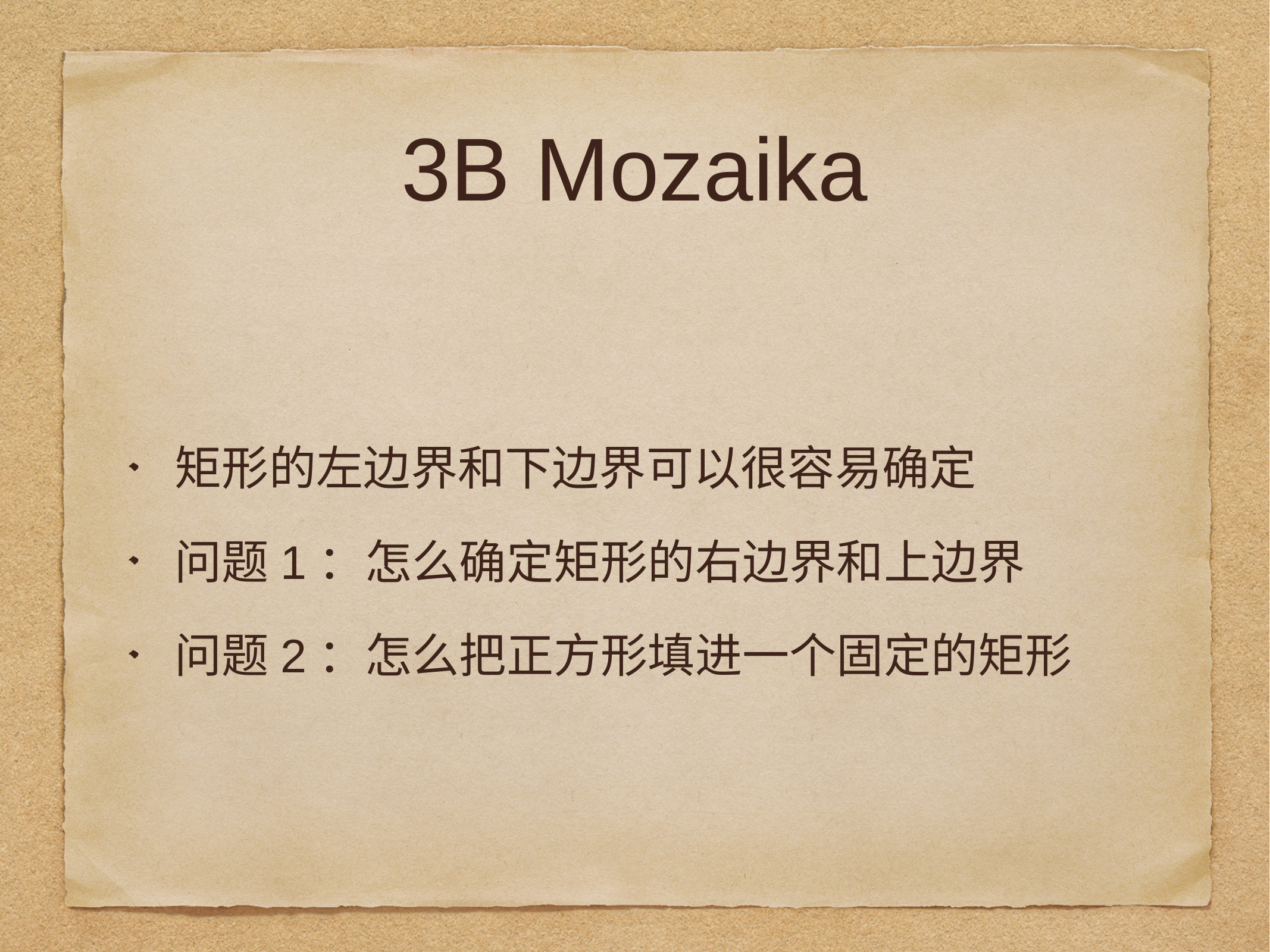

# 3B Mozaika
矩形的左边界和下边界可以很容易确定
问题1：怎么确定矩形的右边界和上边界
问题2：怎么把正方形填进一个固定的矩形